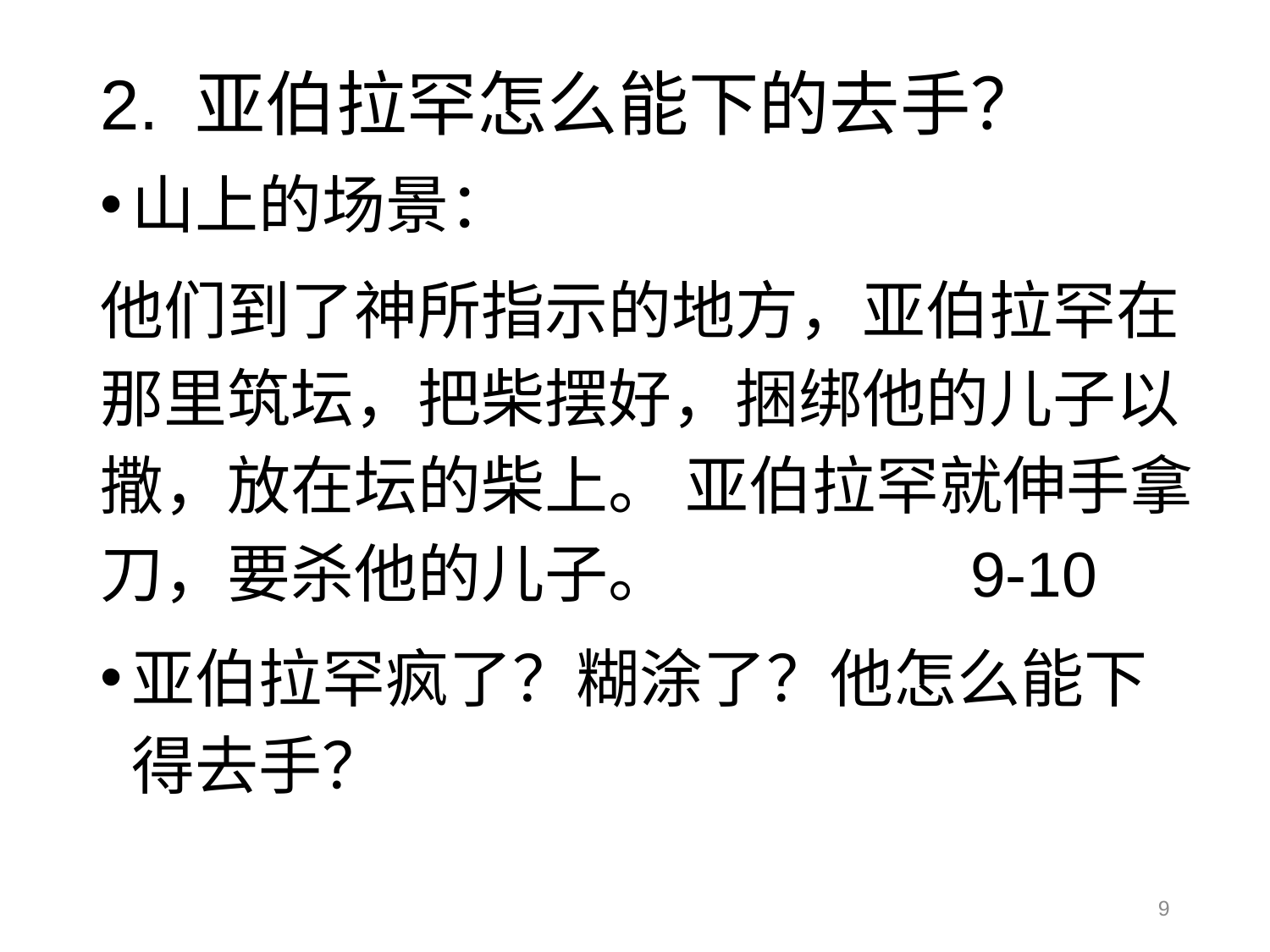

# 2. 亚伯拉罕怎么能下的去手？
山上的场景：
他们到了神所指示的地方，亚伯拉罕在那里筑坛，把柴摆好，捆绑他的儿子以撒，放在坛的柴上。 亚伯拉罕就伸手拿刀，要杀他的儿子。                    9-10
亚伯拉罕疯了？糊涂了？他怎么能下得去手？
9